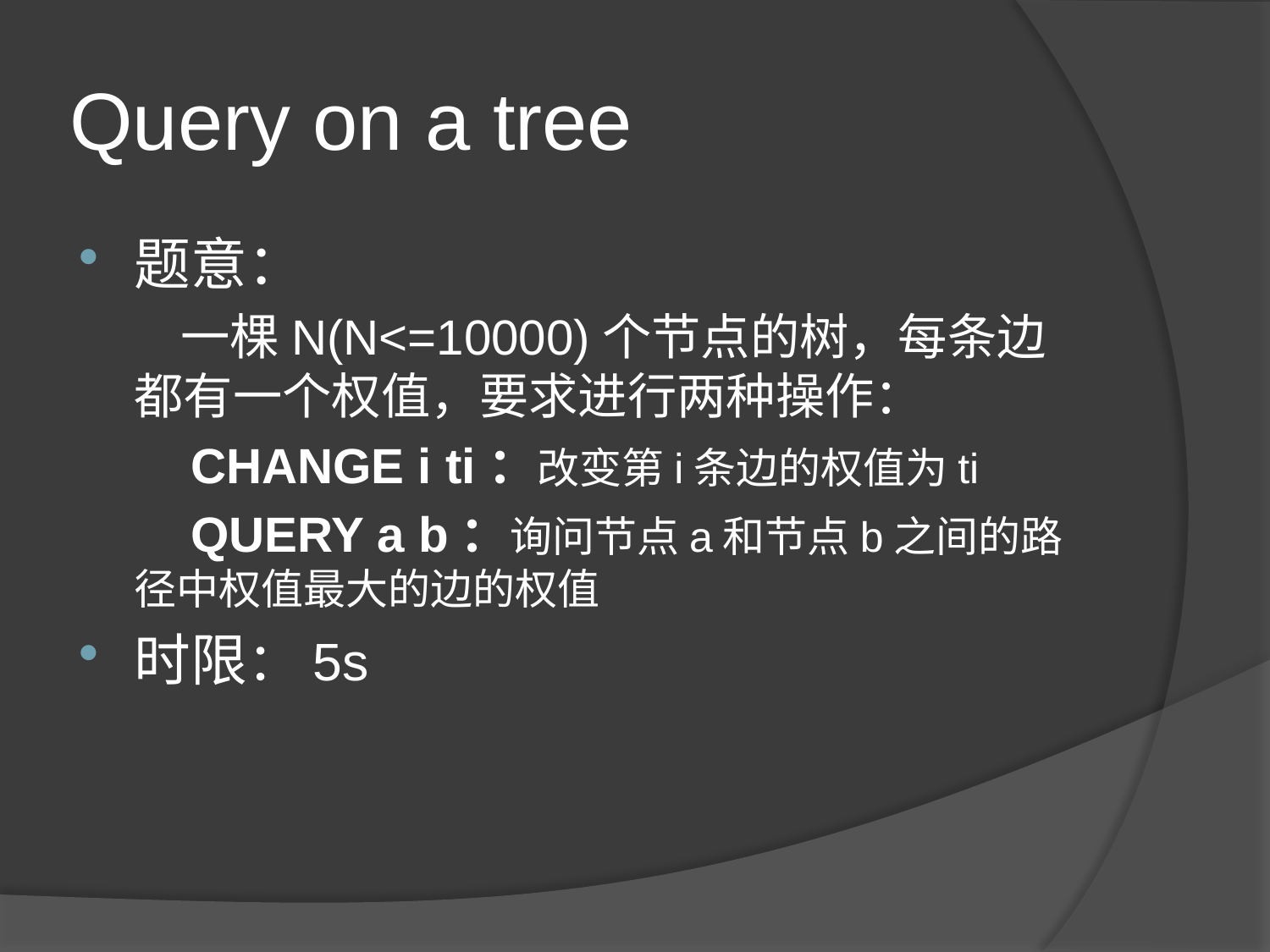

# Query on a tree
题意：
        一棵N(N<=10000)个节点的树，每条边都有一个权值，要求进行两种操作：
        CHANGE i ti：改变第i条边的权值为ti
        QUERY a b：询问节点a和节点b之间的路径中权值最大的边的权值
时限：5s